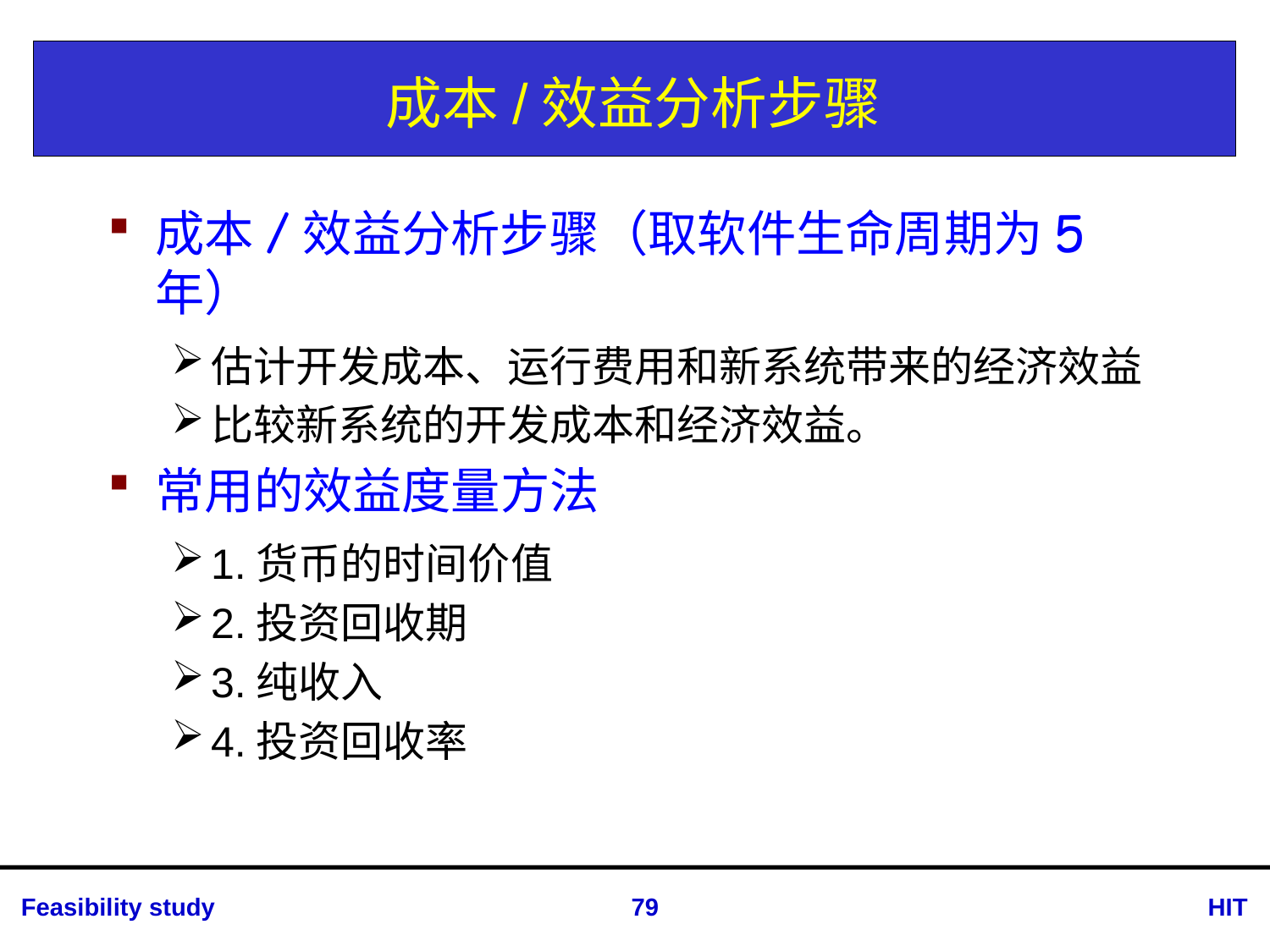

# 成本/效益分析步骤
成本/效益分析步骤（取软件生命周期为5年）
估计开发成本、运行费用和新系统带来的经济效益
比较新系统的开发成本和经济效益。
常用的效益度量方法
1.货币的时间价值
2.投资回收期
3.纯收入
4.投资回收率